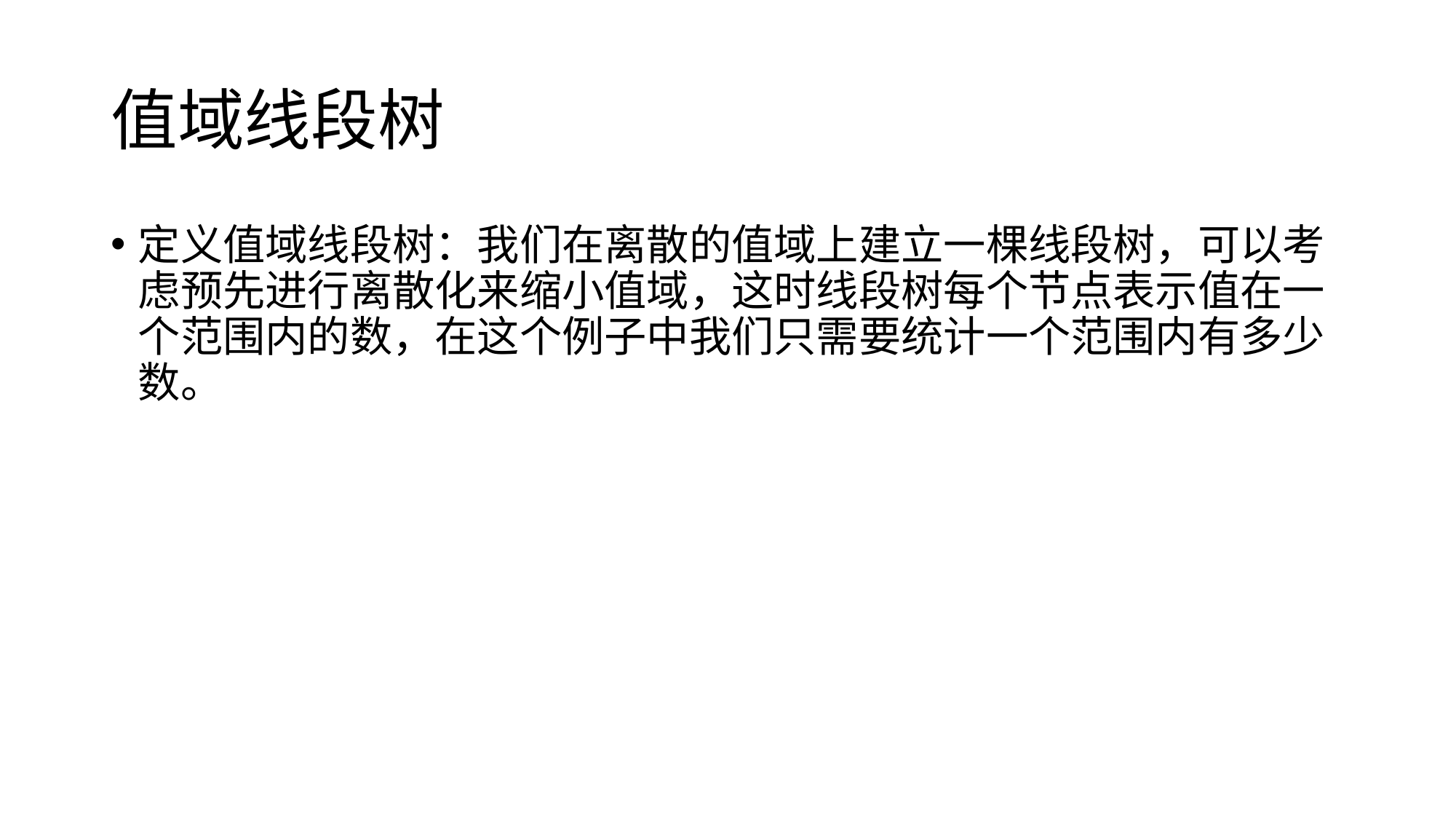

# 值域线段树
定义值域线段树：我们在离散的值域上建立一棵线段树，可以考虑预先进行离散化来缩小值域，这时线段树每个节点表示值在一个范围内的数，在这个例子中我们只需要统计一个范围内有多少数。